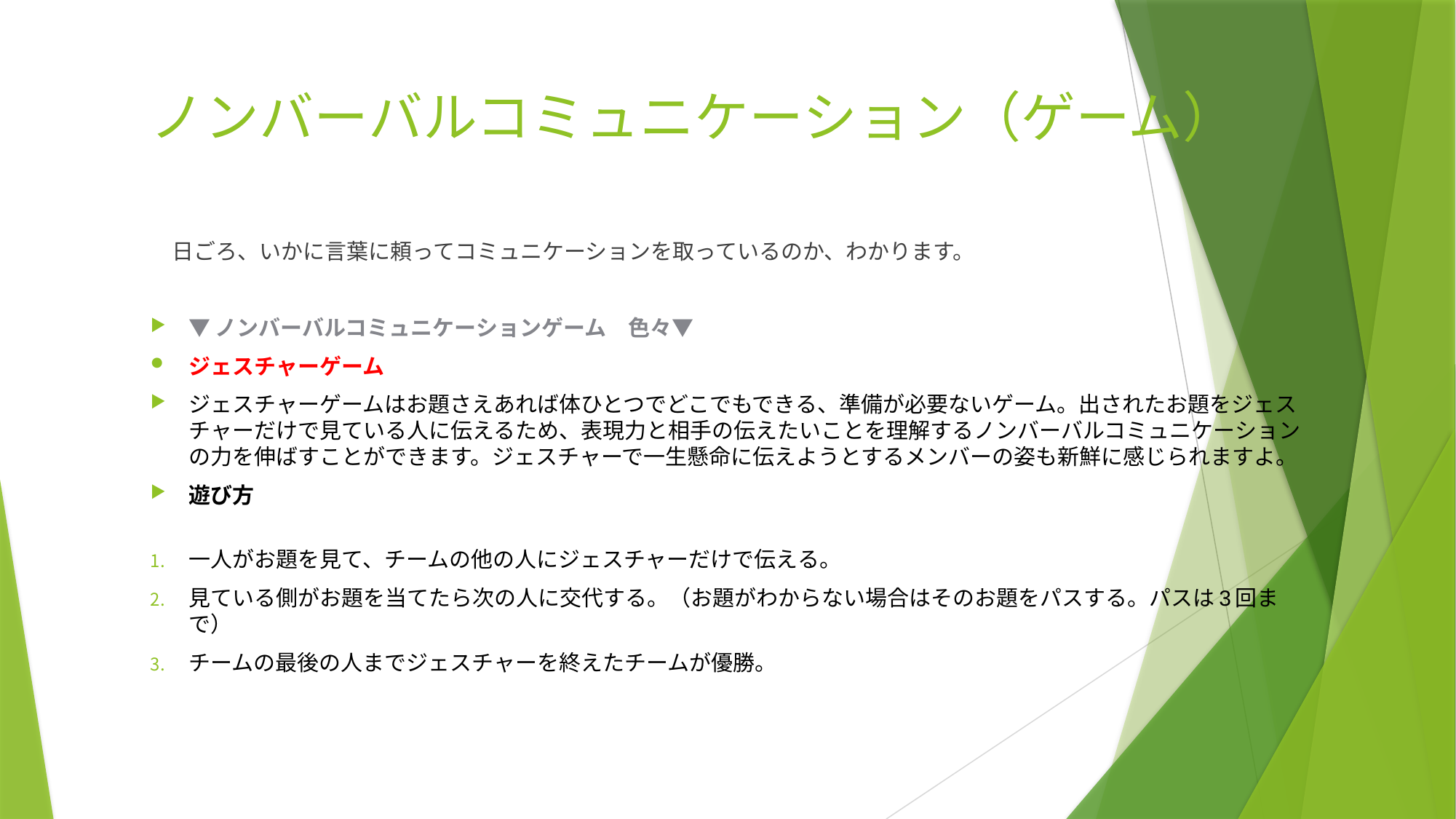

# ノンバーバルコミュニケーション（ゲーム）
　日ごろ、いかに言葉に頼ってコミュニケーションを取っているのか、わかります。

▼ノンバーバルコミュニケーションゲーム　色々▼
ジェスチャーゲーム
ジェスチャーゲームはお題さえあれば体ひとつでどこでもできる、準備が必要ないゲーム。出されたお題をジェスチャーだけで見ている人に伝えるため、表現力と相手の伝えたいことを理解するノンバーバルコミュニケーションの力を伸ばすことができます。ジェスチャーで一生懸命に伝えようとするメンバーの姿も新鮮に感じられますよ。
遊び方
一人がお題を見て、チームの他の人にジェスチャーだけで伝える。
見ている側がお題を当てたら次の人に交代する。（お題がわからない場合はそのお題をパスする。パスは3回まで）
チームの最後の人までジェスチャーを終えたチームが優勝。